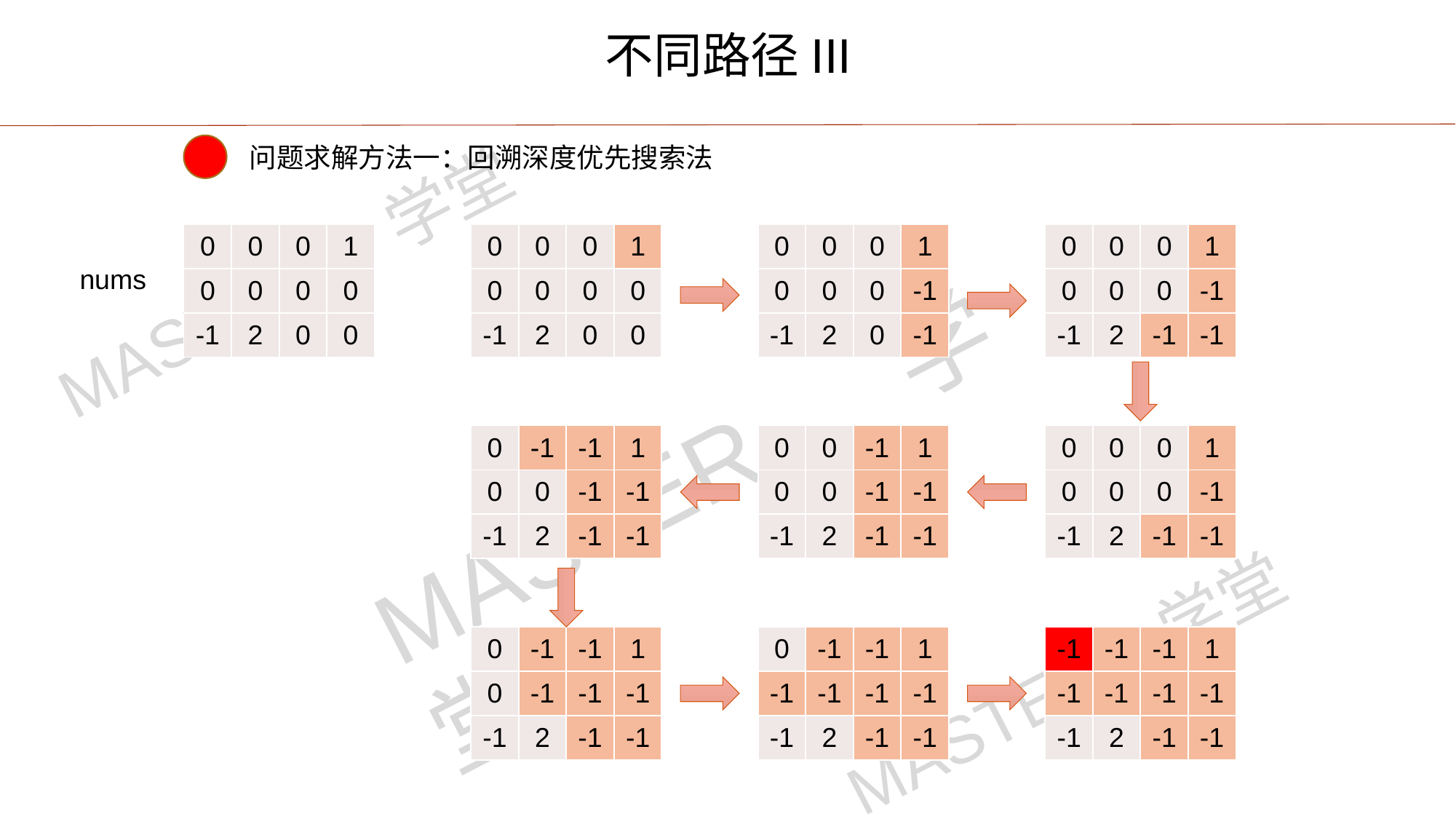

不同路径III
问题求解方法一：回溯深度优先搜索法

| 0 | 0 | 0 | 1 |
| --- | --- | --- | --- |
| 0 | 0 | 0 | 0 |
| -1 | 2 | 0 | 0 |
| 0 | 0 | 0 | 1 |
| --- | --- | --- | --- |
| 0 | 0 | 0 | 0 |
| -1 | 2 | 0 | 0 |
| 0 | 0 | 0 | 1 |
| --- | --- | --- | --- |
| 0 | 0 | 0 | -1 |
| -1 | 2 | 0 | -1 |
| 0 | 0 | 0 | 1 |
| --- | --- | --- | --- |
| 0 | 0 | 0 | -1 |
| -1 | 2 | -1 | -1 |
nums

| 0 | -1 | -1 | 1 |
| --- | --- | --- | --- |
| 0 | 0 | -1 | -1 |
| -1 | 2 | -1 | -1 |
| 0 | 0 | -1 | 1 |
| --- | --- | --- | --- |
| 0 | 0 | -1 | -1 |
| -1 | 2 | -1 | -1 |
| 0 | 0 | 0 | 1 |
| --- | --- | --- | --- |
| 0 | 0 | 0 | -1 |
| -1 | 2 | -1 | -1 |

| 0 | -1 | -1 | 1 |
| --- | --- | --- | --- |
| 0 | -1 | -1 | -1 |
| -1 | 2 | -1 | -1 |
| 0 | -1 | -1 | 1 |
| --- | --- | --- | --- |
| -1 | -1 | -1 | -1 |
| -1 | 2 | -1 | -1 |
| -1 | -1 | -1 | 1 |
| --- | --- | --- | --- |
| -1 | -1 | -1 | -1 |
| -1 | 2 | -1 | -1 |